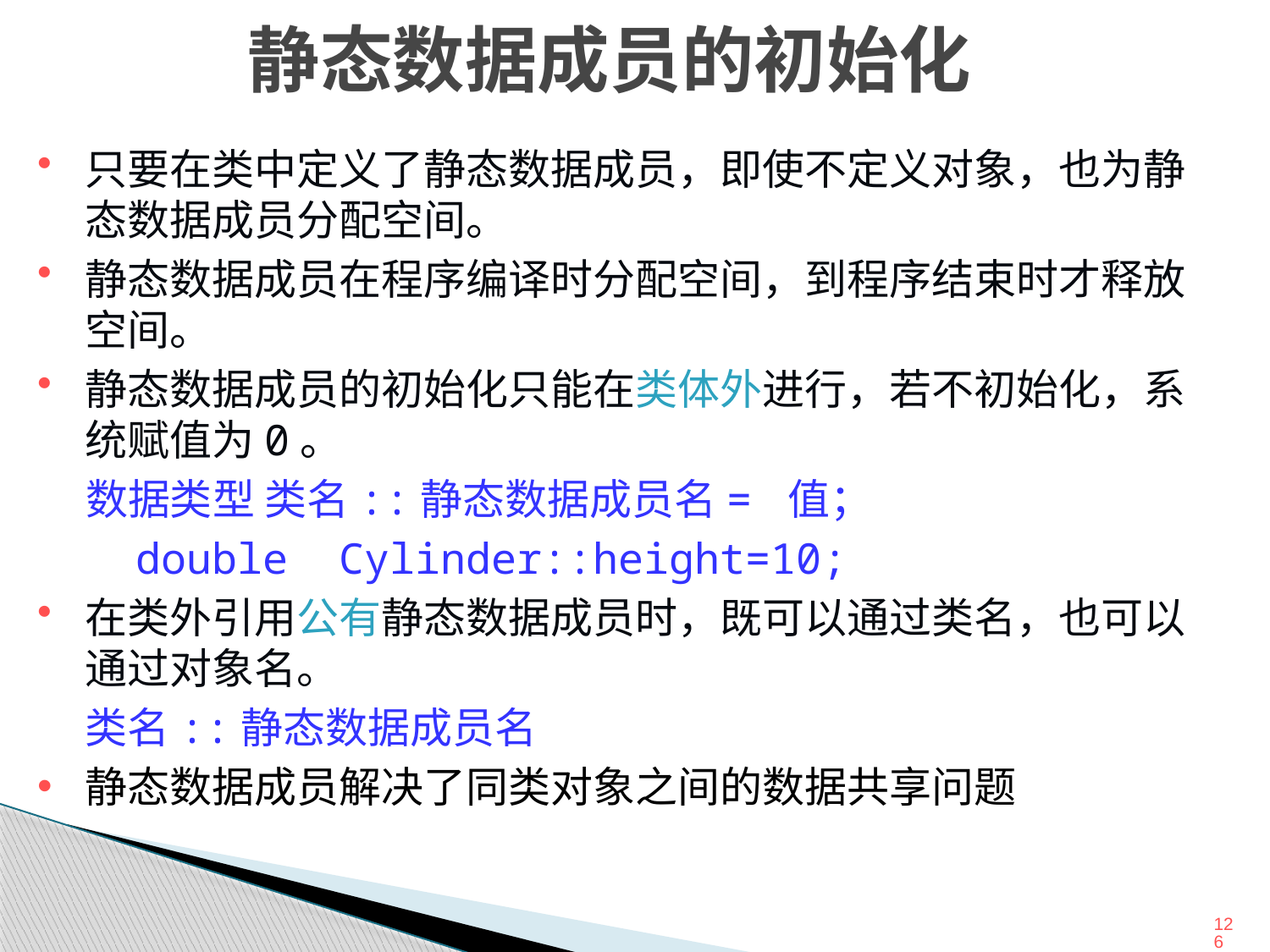

# 静态数据成员的初始化
只要在类中定义了静态数据成员，即使不定义对象，也为静态数据成员分配空间。
静态数据成员在程序编译时分配空间，到程序结束时才释放空间。
静态数据成员的初始化只能在类体外进行，若不初始化，系统赋值为0。
    数据类型 类名::静态数据成员名= 值；
	  double  Cylinder::height=10;
在类外引用公有静态数据成员时，既可以通过类名，也可以通过对象名。
     类名::静态数据成员名
静态数据成员解决了同类对象之间的数据共享问题

126